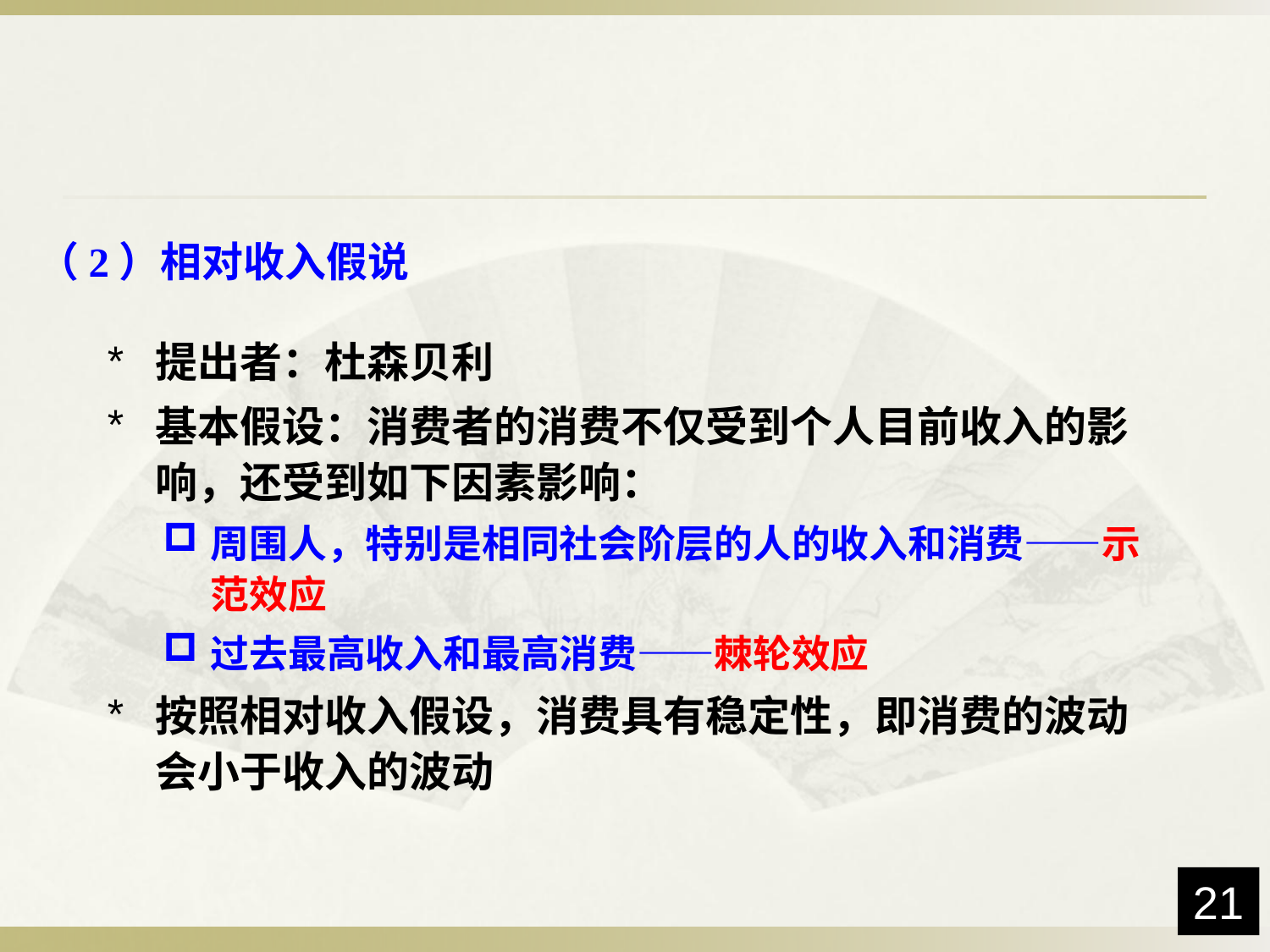

（2）相对收入假说
提出者：杜森贝利
基本假设：消费者的消费不仅受到个人目前收入的影响，还受到如下因素影响：
周围人，特别是相同社会阶层的人的收入和消费——示范效应
过去最高收入和最高消费——棘轮效应
按照相对收入假设，消费具有稳定性，即消费的波动会小于收入的波动
21